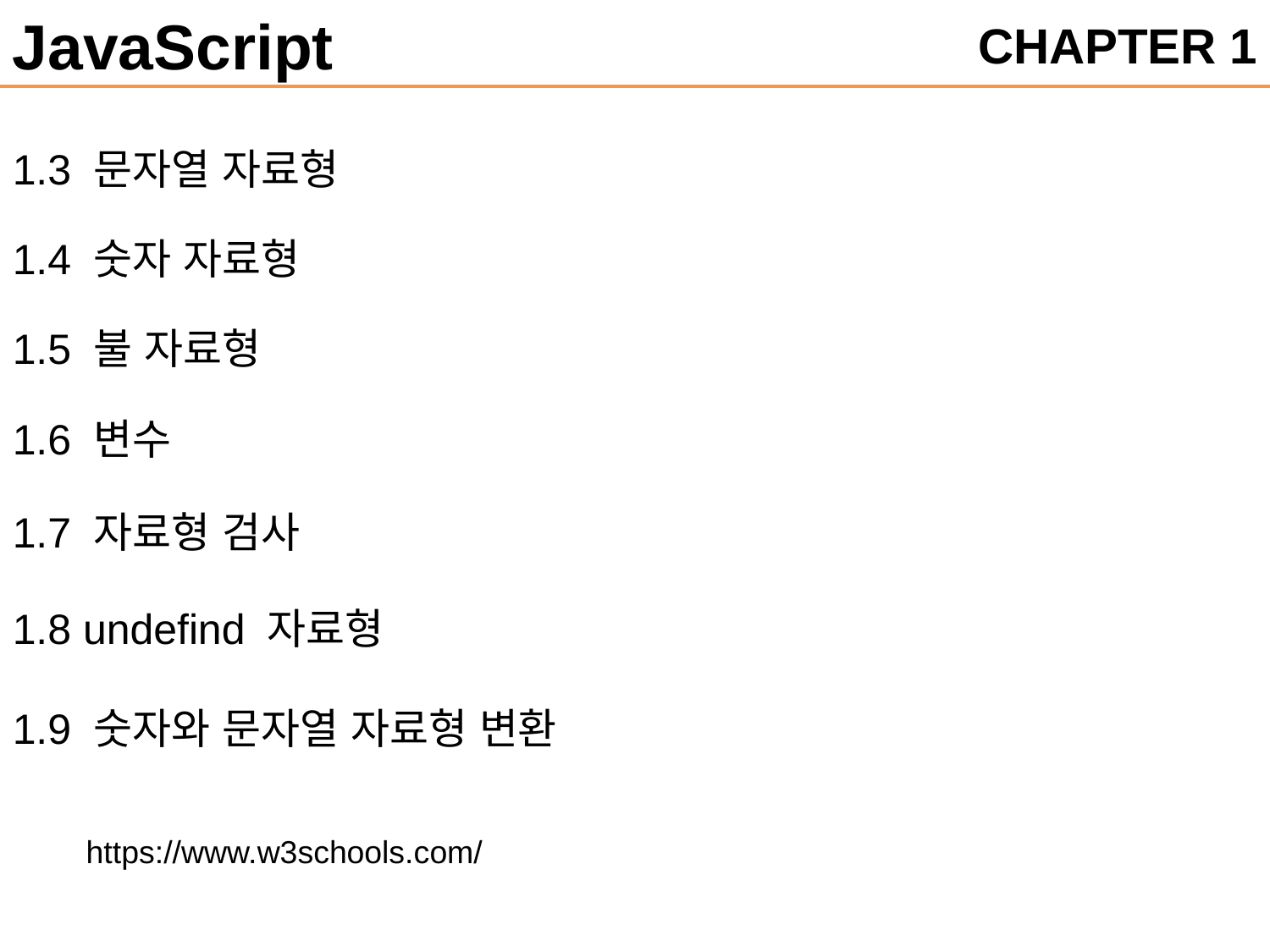

JavaScript
CHAPTER 1
1.3 문자열 자료형
1.4 숫자 자료형
1.5 불 자료형
1.6 변수
1.7 자료형 검사
1.8 undefind 자료형
1.9 숫자와 문자열 자료형 변환
https://www.w3schools.com/